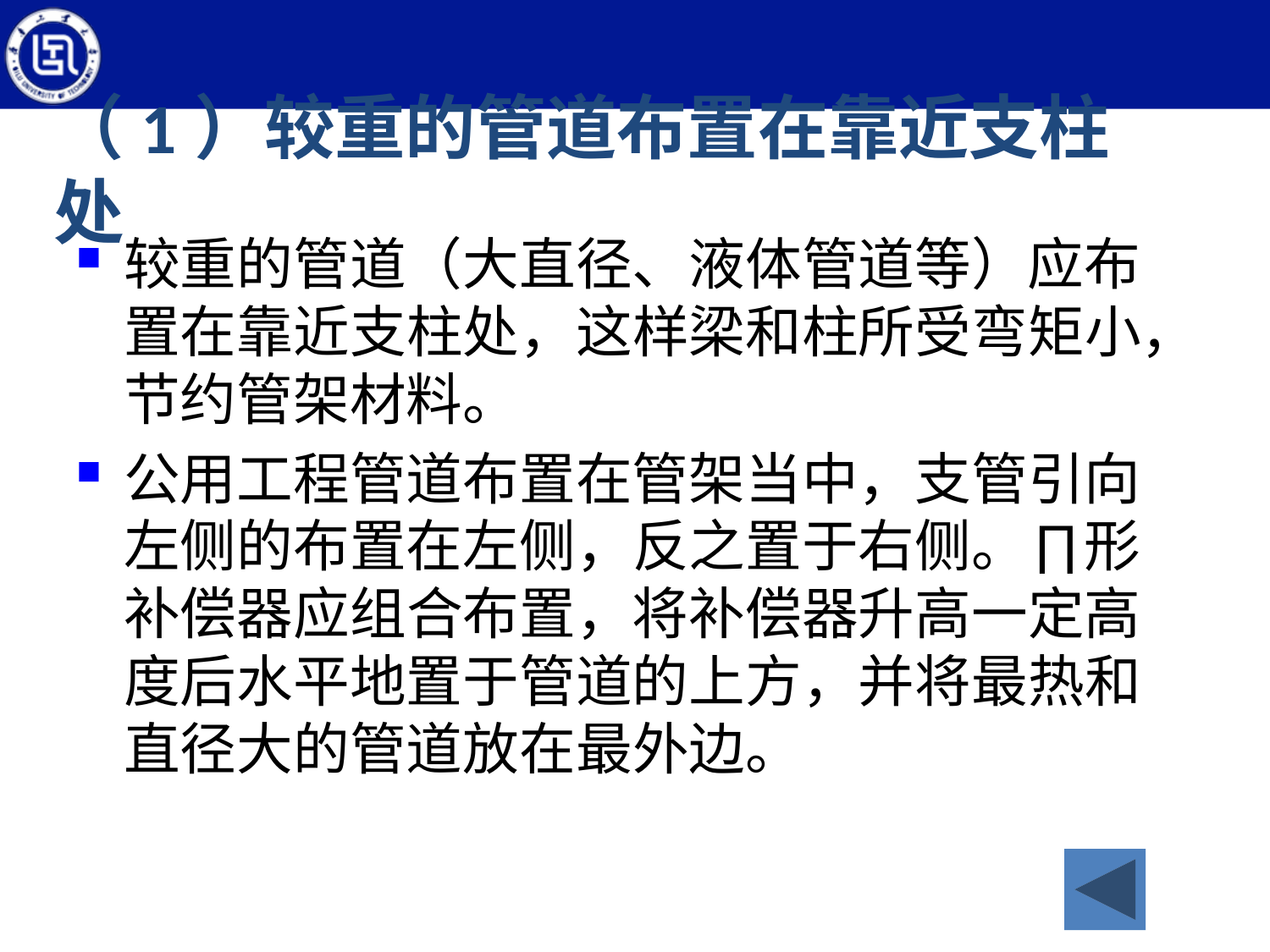

# （1）较重的管道布置在靠近支柱处
较重的管道（大直径、液体管道等）应布置在靠近支柱处，这样梁和柱所受弯矩小，节约管架材料。
公用工程管道布置在管架当中，支管引向左侧的布置在左侧，反之置于右侧。∏形补偿器应组合布置，将补偿器升高一定高度后水平地置于管道的上方，并将最热和直径大的管道放在最外边。